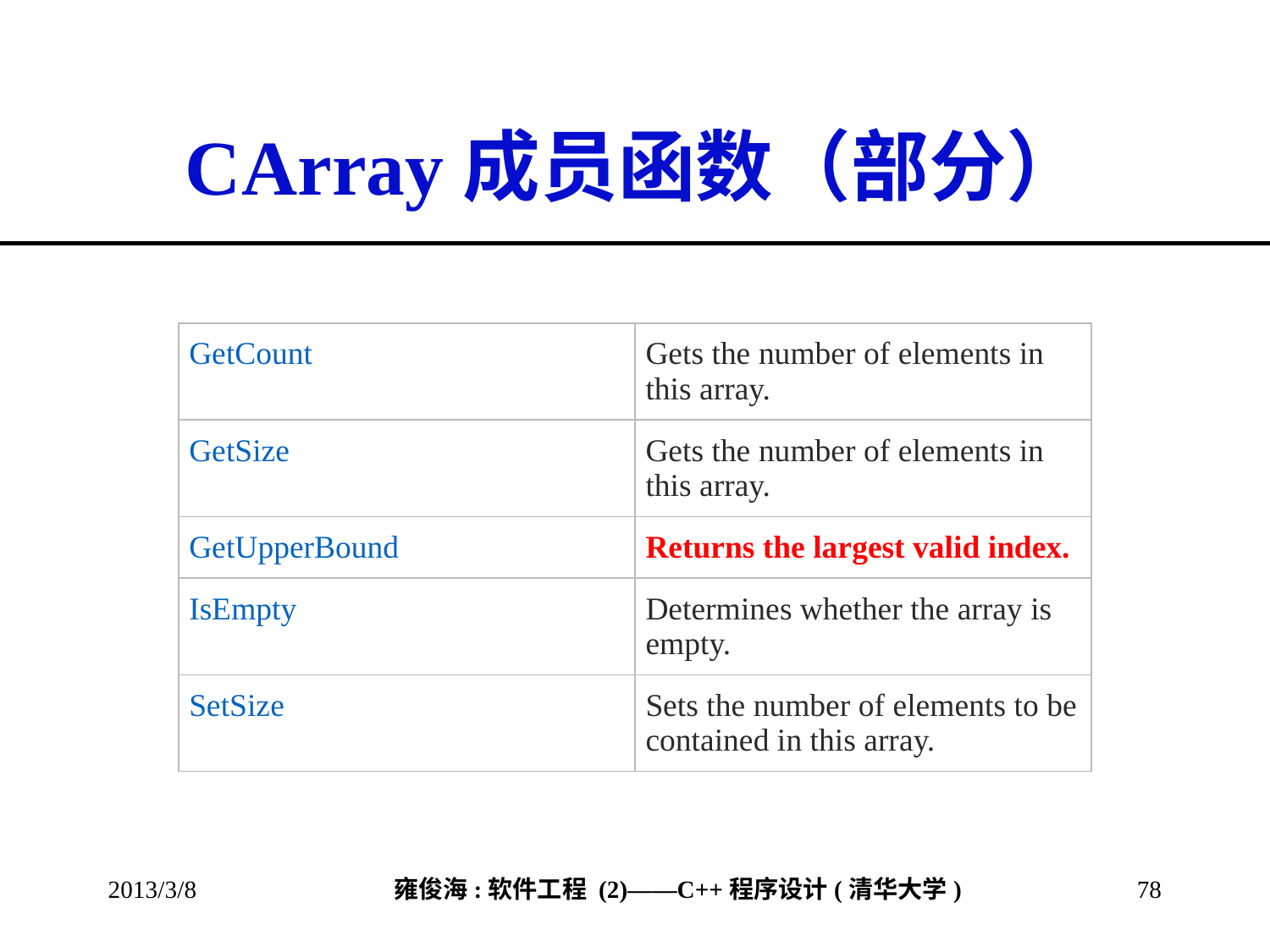

# CArray成员函数（部分）
| GetCount | Gets the number of elements in this array. |
| --- | --- |
| GetSize | Gets the number of elements in this array. |
| GetUpperBound | Returns the largest valid index. |
| IsEmpty | Determines whether the array is empty. |
| SetSize | Sets the number of elements to be contained in this array. |
2013/3/8
78